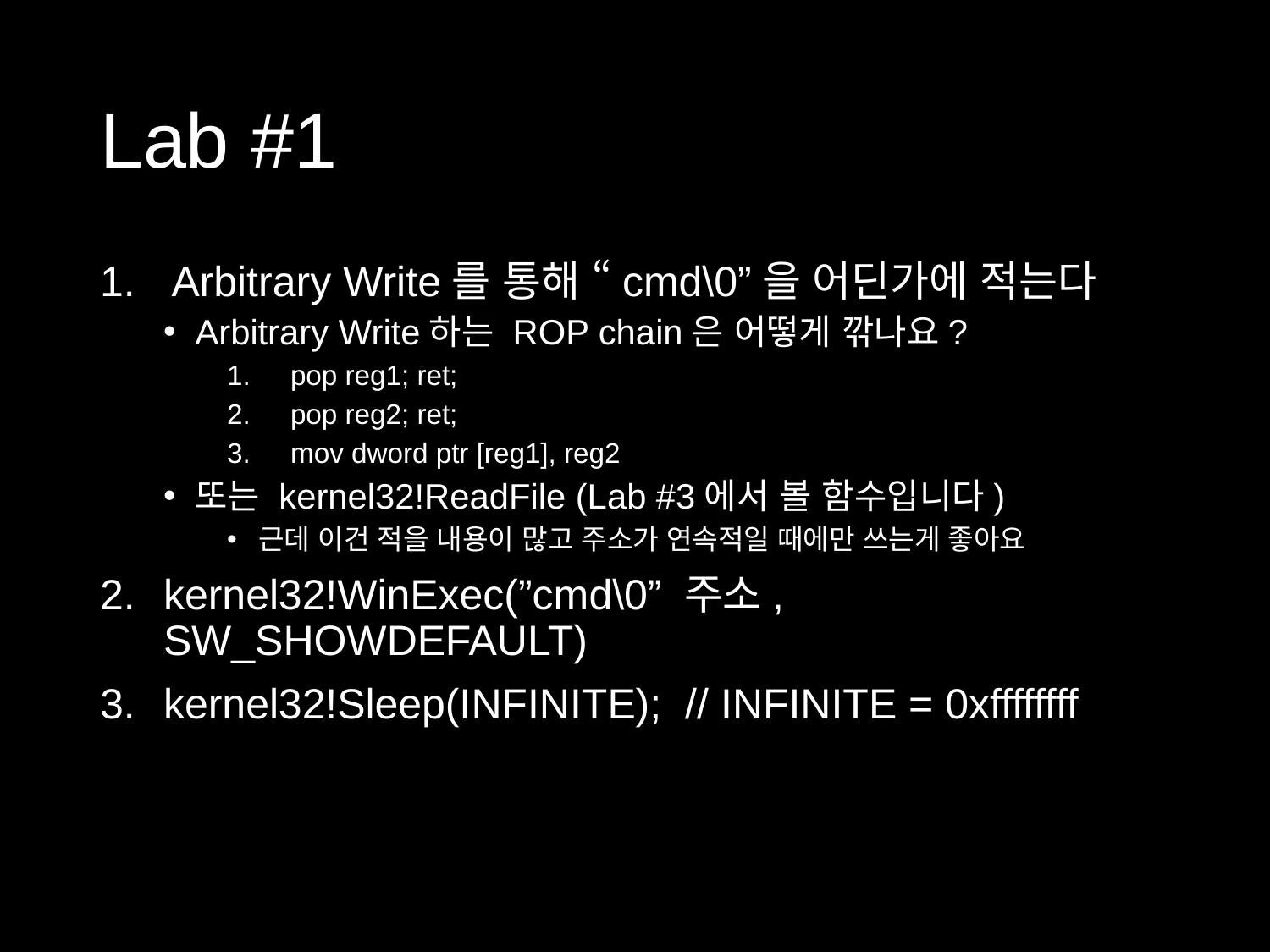

# Lab #1
Arbitrary Write를 통해 “cmd\0”을 어딘가에 적는다
Arbitrary Write하는 ROP chain은 어떻게 깎나요?
pop reg1; ret;
pop reg2; ret;
mov dword ptr [reg1], reg2
또는 kernel32!ReadFile (Lab #3에서 볼 함수입니다)
근데 이건 적을 내용이 많고 주소가 연속적일 때에만 쓰는게 좋아요
kernel32!WinExec(”cmd\0” 주소, SW_SHOWDEFAULT)
kernel32!Sleep(INFINITE);  // INFINITE = 0xffffffff